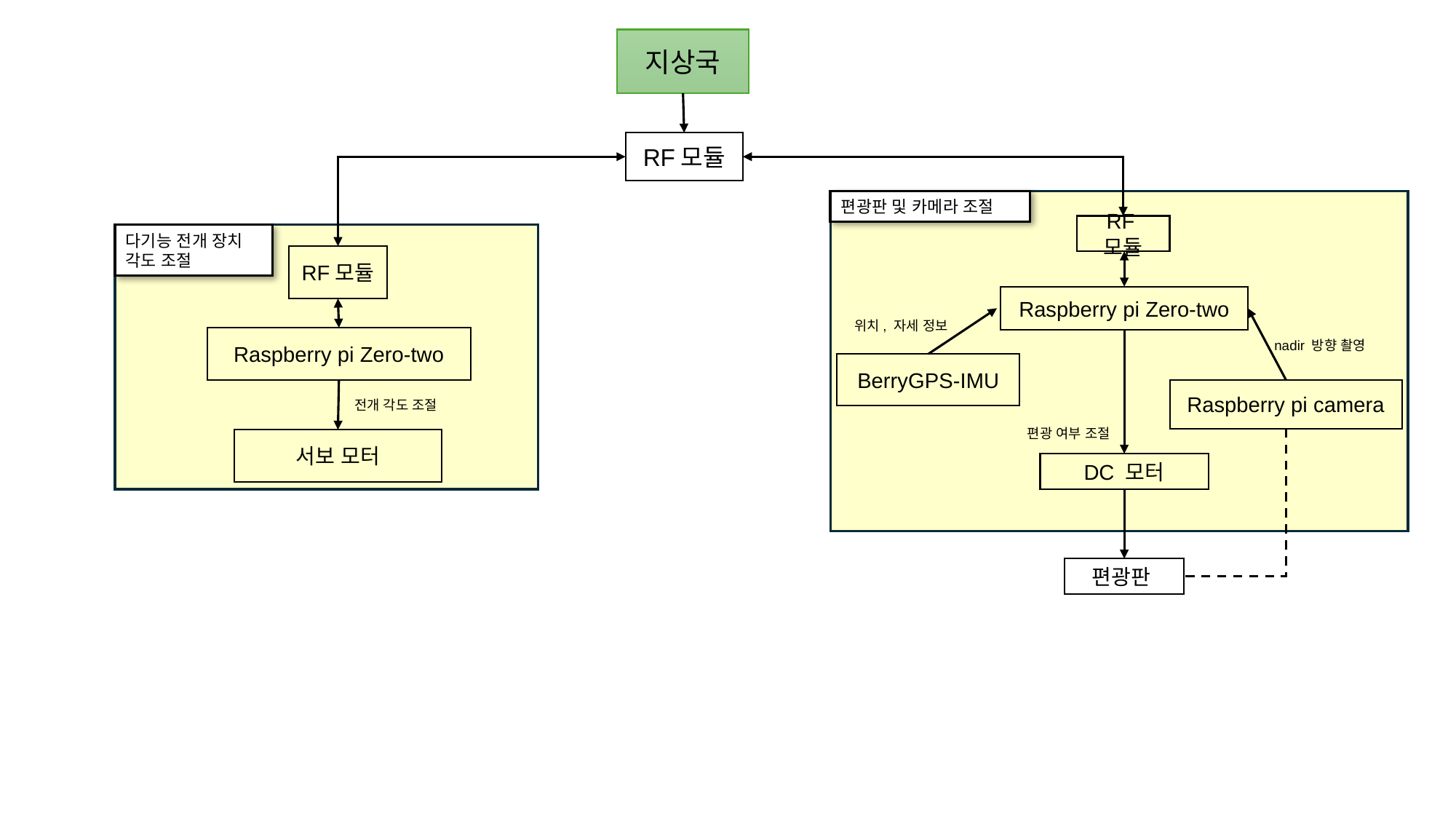

지상국
RF모듈

편광판 및 카메라 조절
RF모듈
다기능 전개 장치 각도 조절

RF모듈
Raspberry pi Zero-two
위치, 자세 정보
Raspberry pi Zero-two
nadir 방향 촬영
BerryGPS-IMU
Raspberry pi camera
전개 각도 조절
편광 여부 조절
서보 모터
DC 모터
편광판